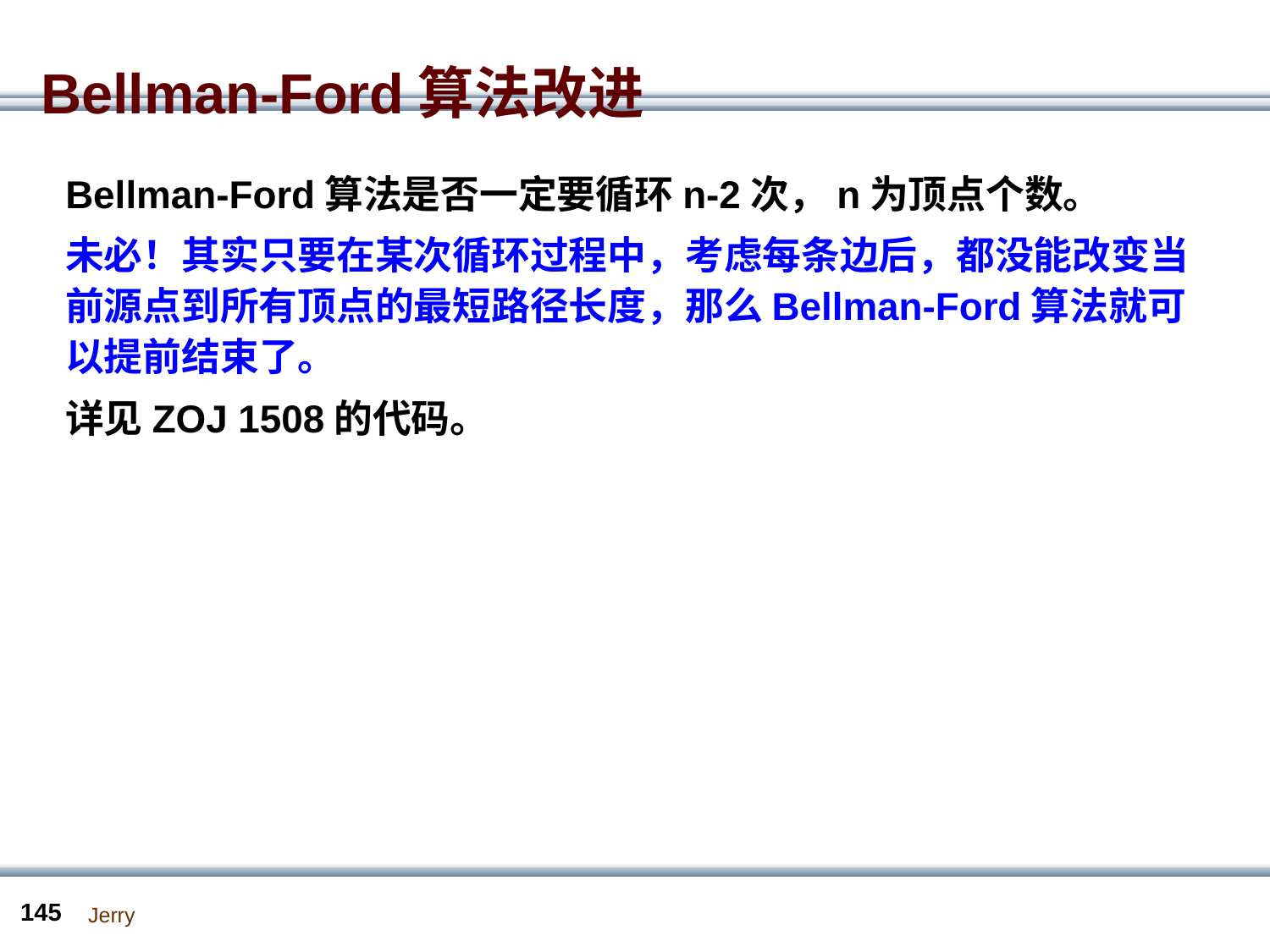

# Bellman-Ford算法改进
Bellman-Ford算法是否一定要循环n-2次，n为顶点个数。
未必！其实只要在某次循环过程中，考虑每条边后，都没能改变当前源点到所有顶点的最短路径长度，那么Bellman-Ford算法就可以提前结束了。
详见ZOJ 1508的代码。